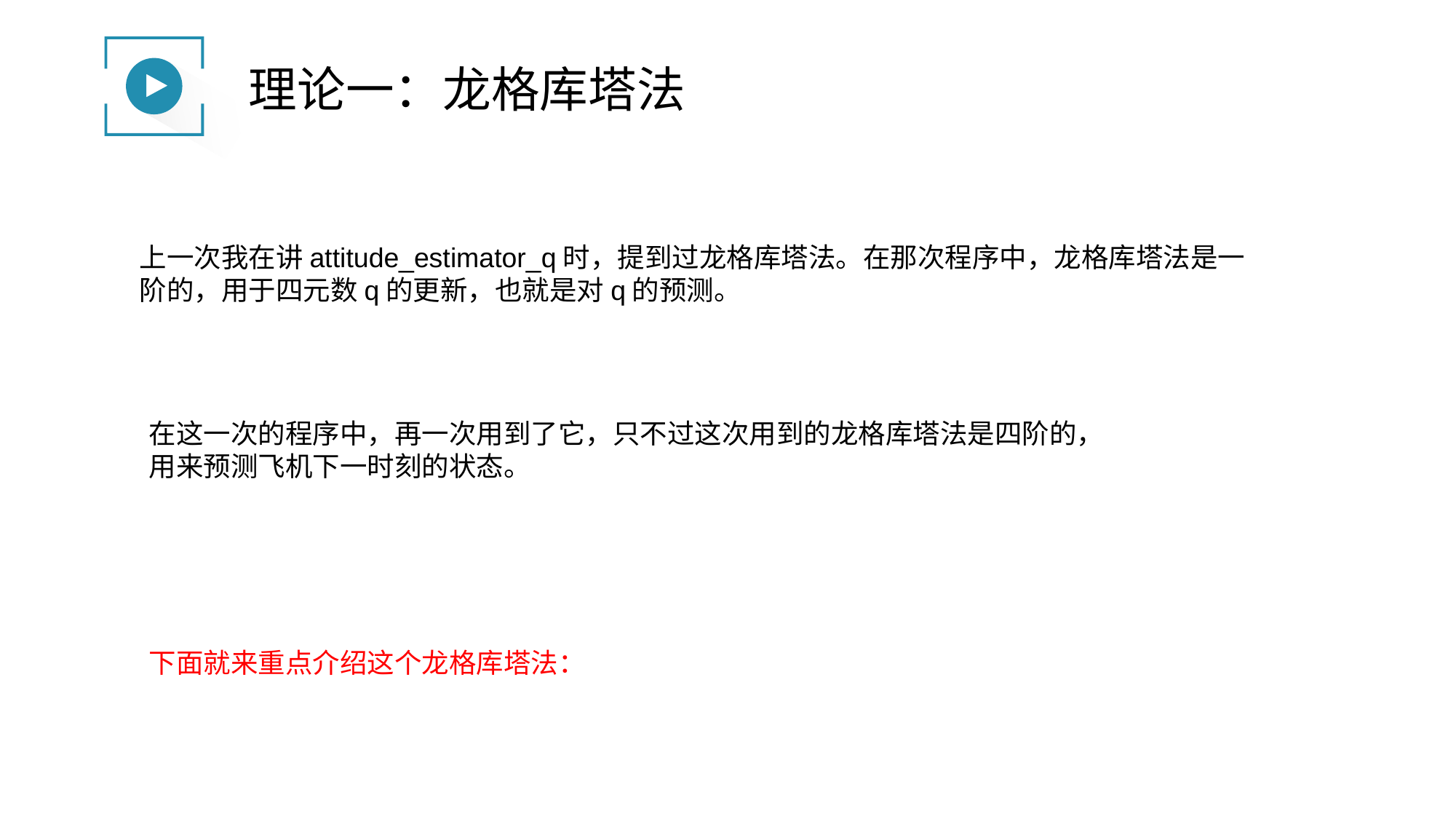

理论一：龙格库塔法
上一次我在讲attitude_estimator_q时，提到过龙格库塔法。在那次程序中，龙格库塔法是一阶的，用于四元数q的更新，也就是对q的预测。

在这一次的程序中，再一次用到了它，只不过这次用到的龙格库塔法是四阶的，用来预测飞机下一时刻的状态。

下面就来重点介绍这个龙格库塔法：